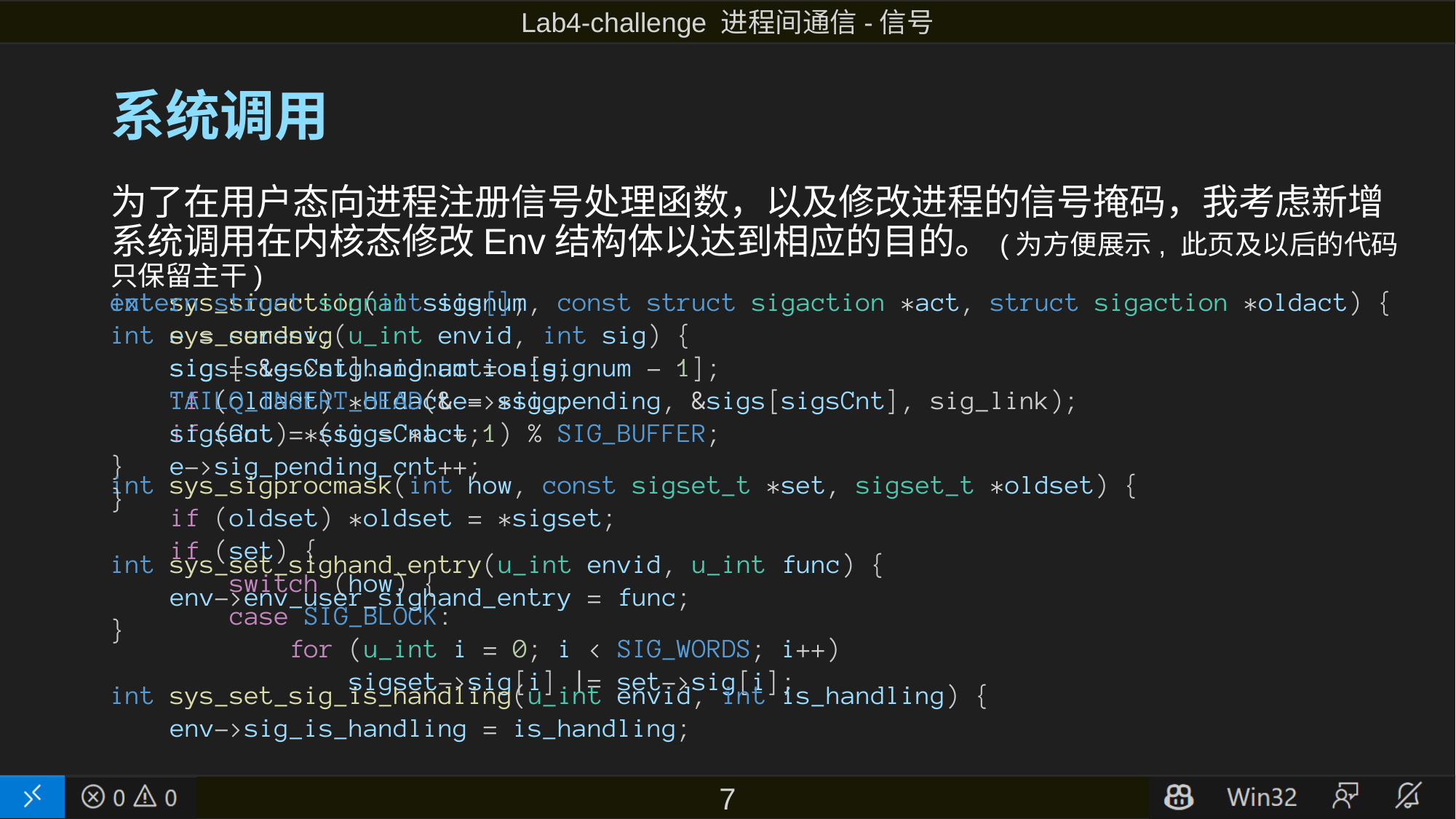

# 系统调用
为了在用户态向进程注册信号处理函数，以及修改进程的信号掩码，我考虑新增系统调用在内核态修改Env结构体以达到相应的目的。(为方便展示, 此页及以后的代码只保留主干)
extern struct signal sigs[];
int sys_sendsig(u_int envid, int sig) {
    sigs[sigsCnt].signum = sig;
    TAILQ_INSERT_HEAD(&e->sig_pending, &sigs[sigsCnt], sig_link);
    sigsCnt = (sigsCnt + 1) % SIG_BUFFER;
    e->sig_pending_cnt++;
}
int sys_set_sighand_entry(u_int envid, u_int func) {
    env->env_user_sighand_entry = func;
}
int sys_set_sig_is_handling(u_int envid, int is_handling) {
    env->sig_is_handling = is_handling;
int sys_sigaction(int signum, const struct sigaction *act, struct sigaction *oldact) {
    e = curenv;
    sig = &e->sighand.action[signum - 1];
    if (oldact) *oldact = *sig;
    if (act) *sig = *act;
}
int sys_sigprocmask(int how, const sigset_t *set, sigset_t *oldset) {
    if (oldset) *oldset = *sigset;
    if (set) {
        switch (how) {
        case SIG_BLOCK:
            for (u_int i = 0; i < SIG_WORDS; i++)
                sigset->sig[i] |= set->sig[i];
7